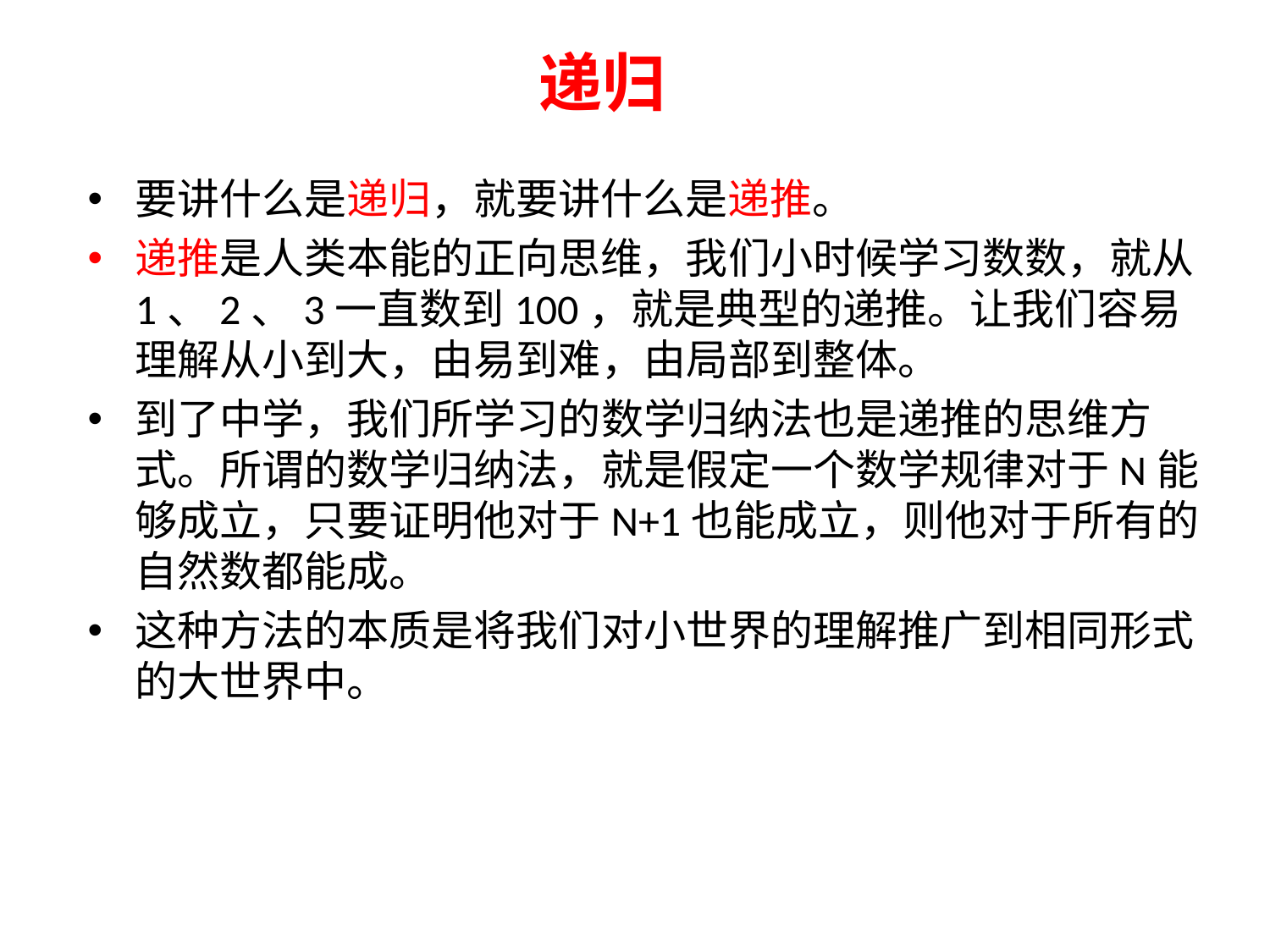

递归
要讲什么是递归，就要讲什么是递推。
递推是人类本能的正向思维，我们小时候学习数数，就从1、2、3一直数到100，就是典型的递推。让我们容易理解从小到大，由易到难，由局部到整体。
到了中学，我们所学习的数学归纳法也是递推的思维方式。所谓的数学归纳法，就是假定一个数学规律对于N能够成立，只要证明他对于N+1也能成立，则他对于所有的自然数都能成。
这种方法的本质是将我们对小世界的理解推广到相同形式的大世界中。